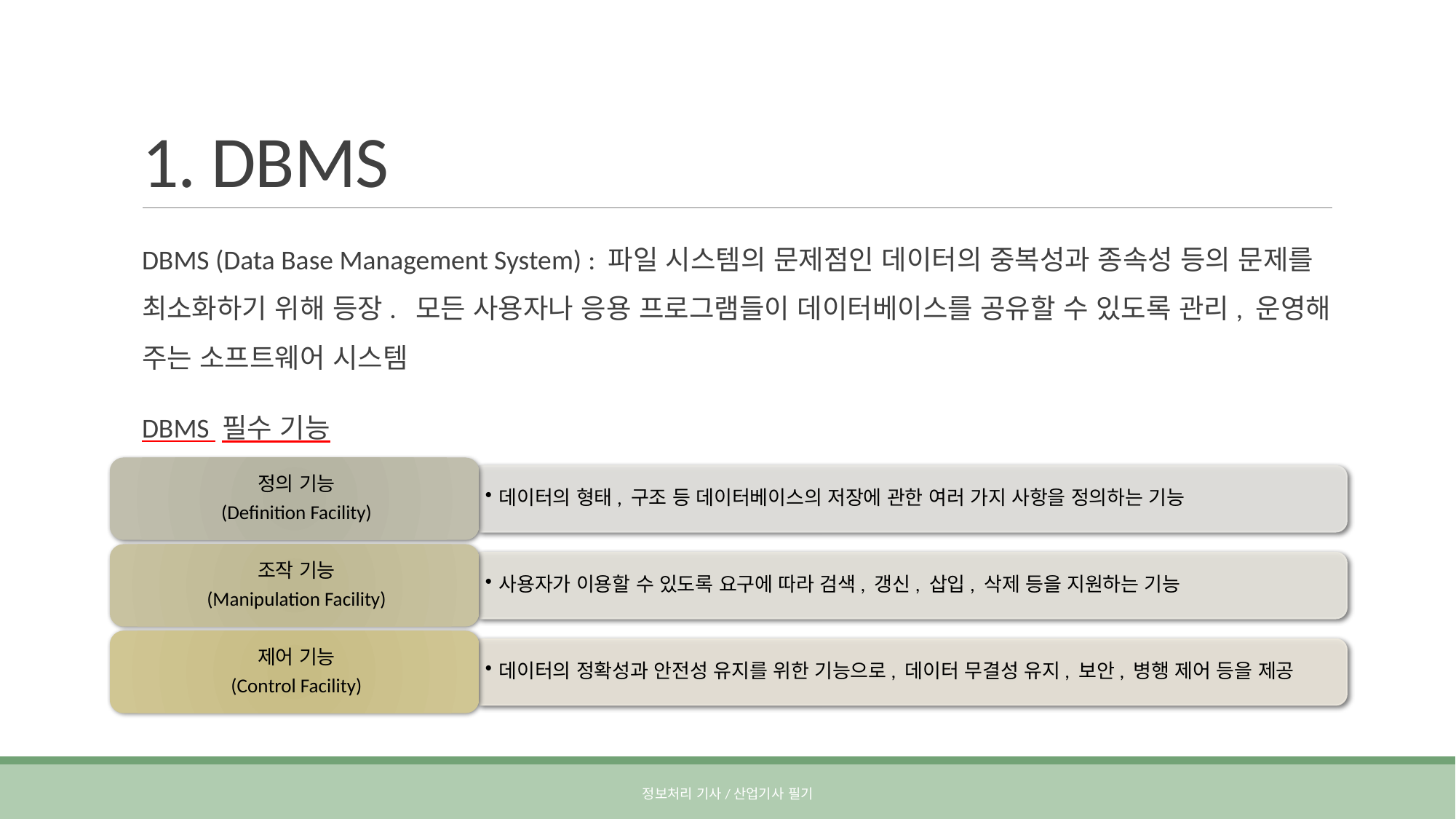

# 1. DBMS
DBMS (Data Base Management System) : 파일 시스템의 문제점인 데이터의 중복성과 종속성 등의 문제를 최소화하기 위해 등장.  모든 사용자나 응용 프로그램들이 데이터베이스를 공유할 수 있도록 관리, 운영해 주는 소프트웨어 시스템
DBMS 필수 기능
데이터의 형태, 구조 등 데이터베이스의 저장에 관한 여러 가지 사항을 정의하는 기능
정의 기능
(Definition Facility)
사용자가 이용할 수 있도록 요구에 따라 검색, 갱신, 삽입, 삭제 등을 지원하는 기능
조작 기능
(Manipulation Facility)
데이터의 정확성과 안전성 유지를 위한 기능으로, 데이터 무결성 유지, 보안, 병행 제어 등을 제공
제어 기능
(Control Facility)
정보처리 기사/산업기사 필기